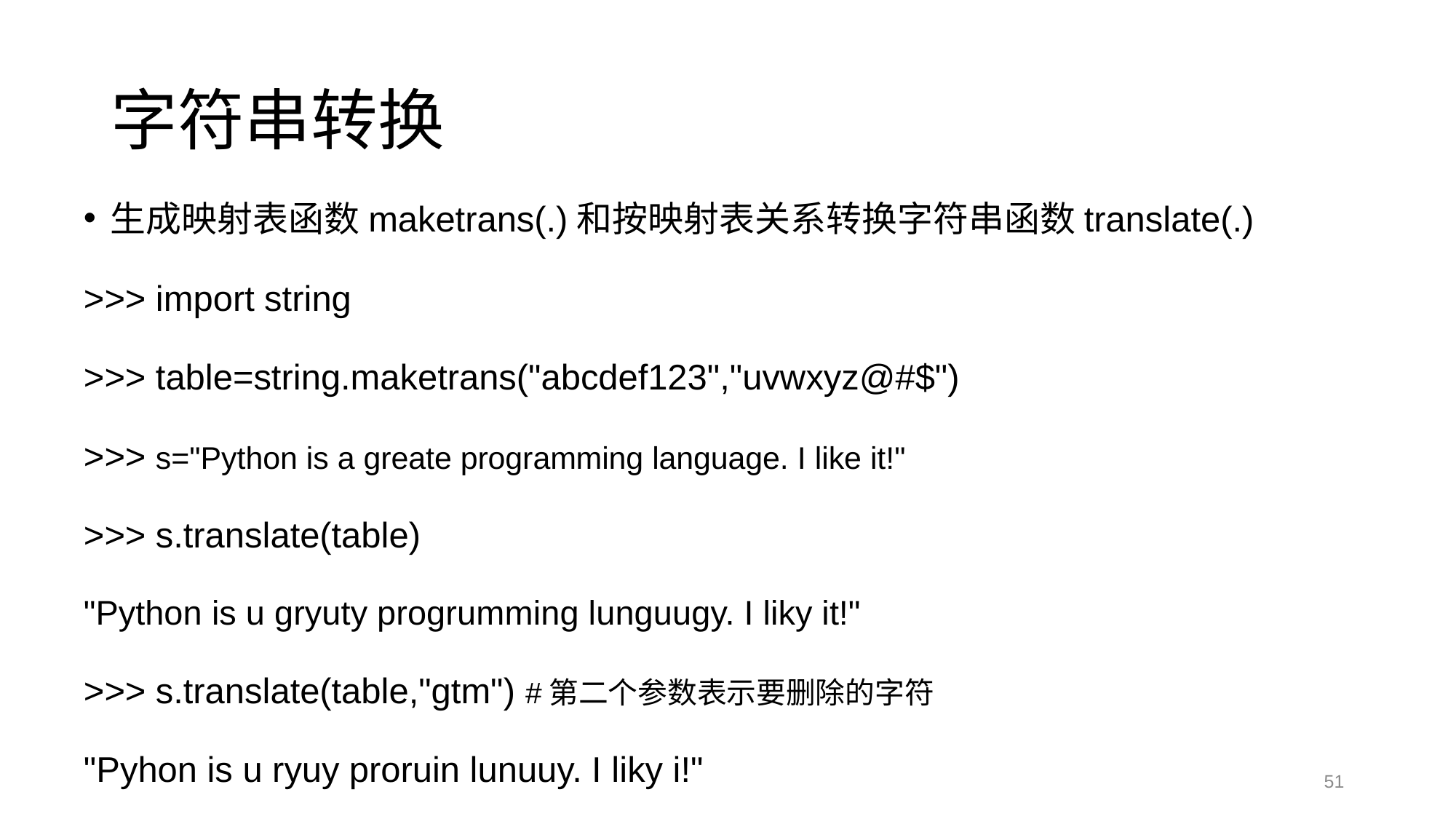

# 字符串转换
生成映射表函数maketrans(.)和按映射表关系转换字符串函数translate(.)
>>> import string
>>> table=string.maketrans("abcdef123","uvwxyz@#$")
>>> s="Python is a greate programming language. I like it!"
>>> s.translate(table)
"Python is u gryuty progrumming lunguugy. I liky it!"
>>> s.translate(table,"gtm") #第二个参数表示要删除的字符
"Pyhon is u ryuy proruin lunuuy. I liky i!"
51